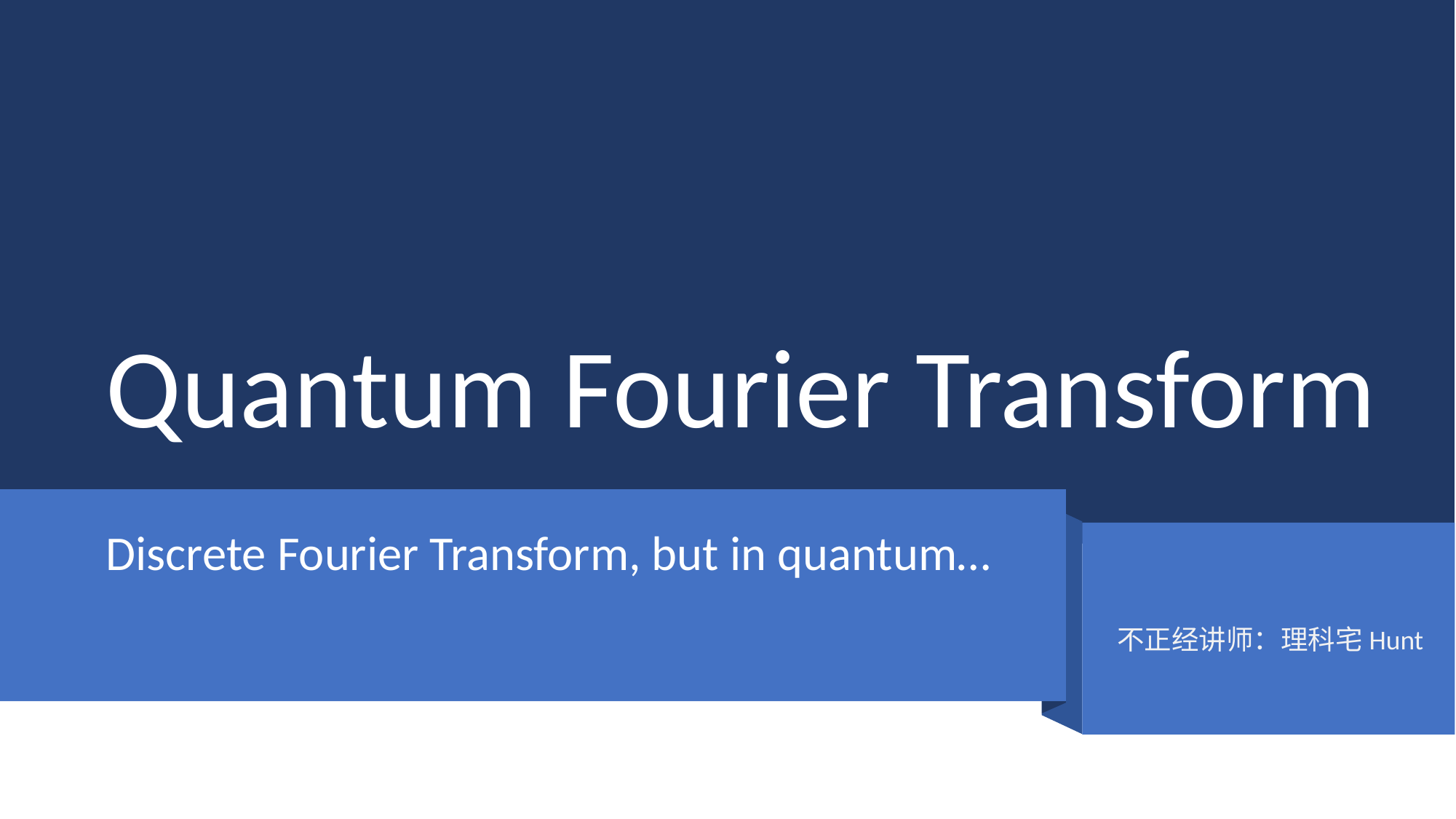

# Quantum Fourier Transform

Discrete Fourier Transform, but in quantum…
不正经讲师：理科宅Hunt